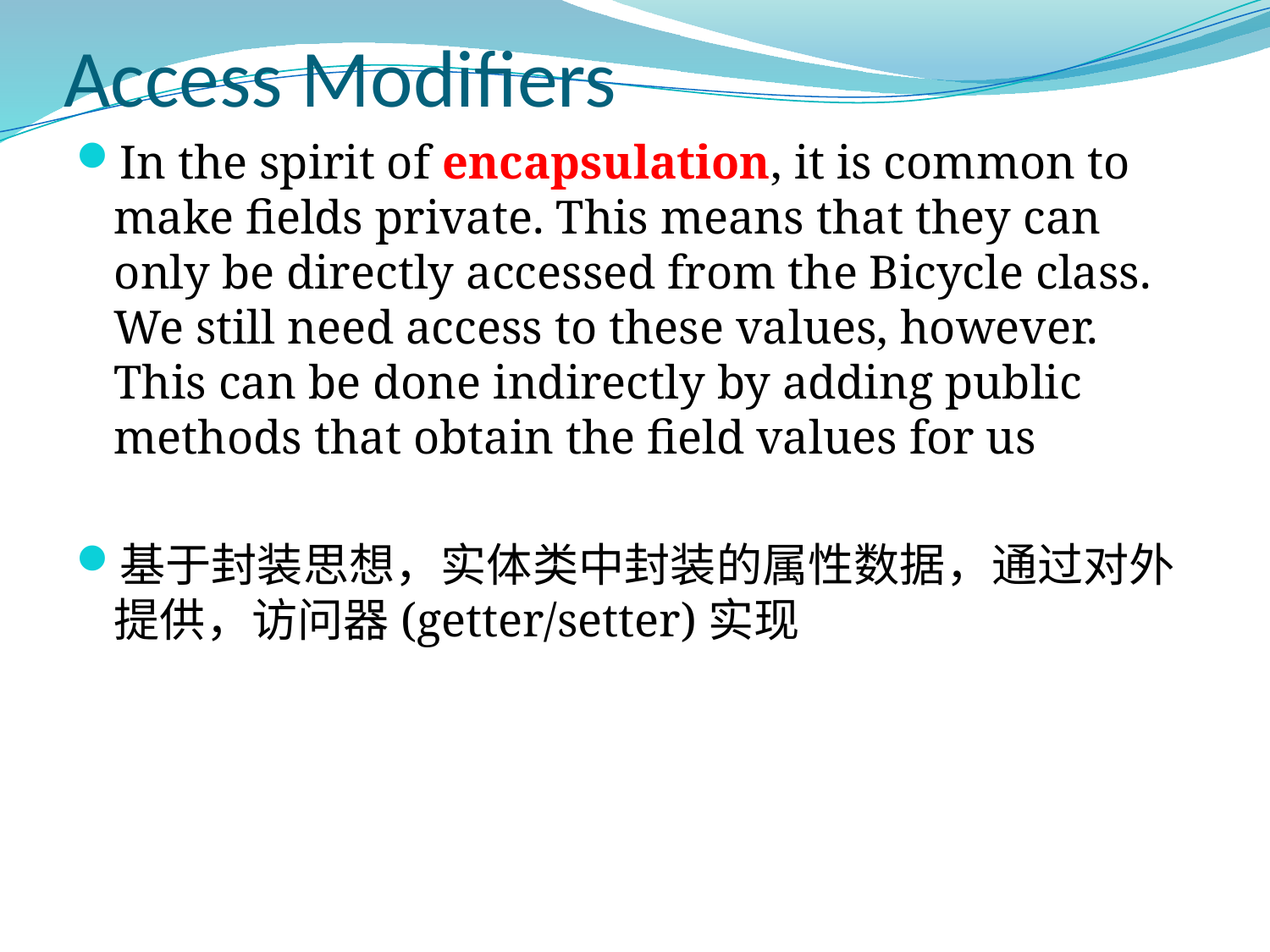

# Access Modifiers
In the spirit of encapsulation, it is common to make fields private. This means that they can only be directly accessed from the Bicycle class. We still need access to these values, however. This can be done indirectly by adding public methods that obtain the field values for us

基于封装思想，实体类中封装的属性数据，通过对外提供，访问器(getter/setter)实现
12